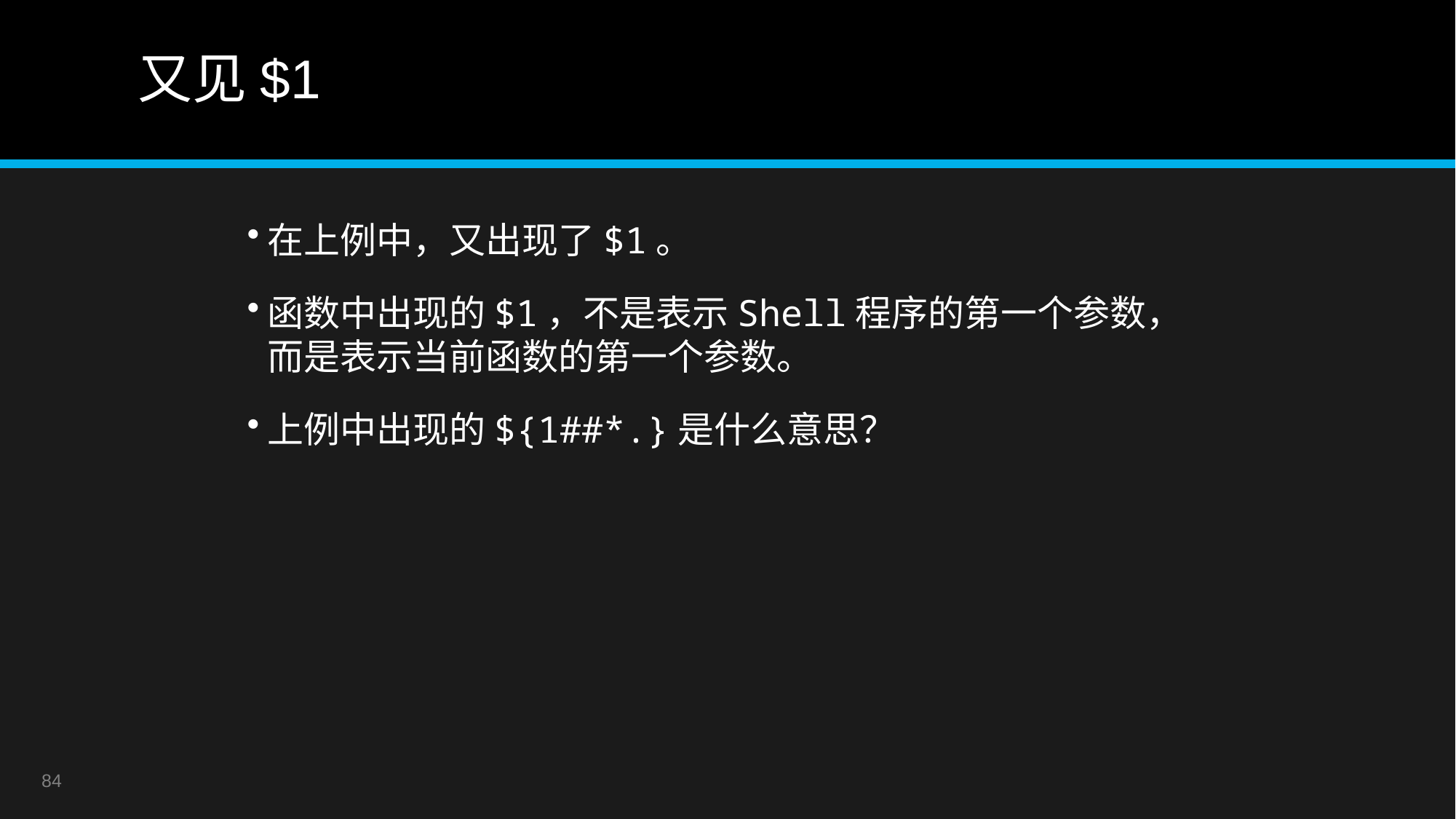

# 又见$1
在上例中，又出现了$1。
函数中出现的$1，不是表示Shell程序的第一个参数，而是表示当前函数的第一个参数。
上例中出现的${1##*.}是什么意思？
84